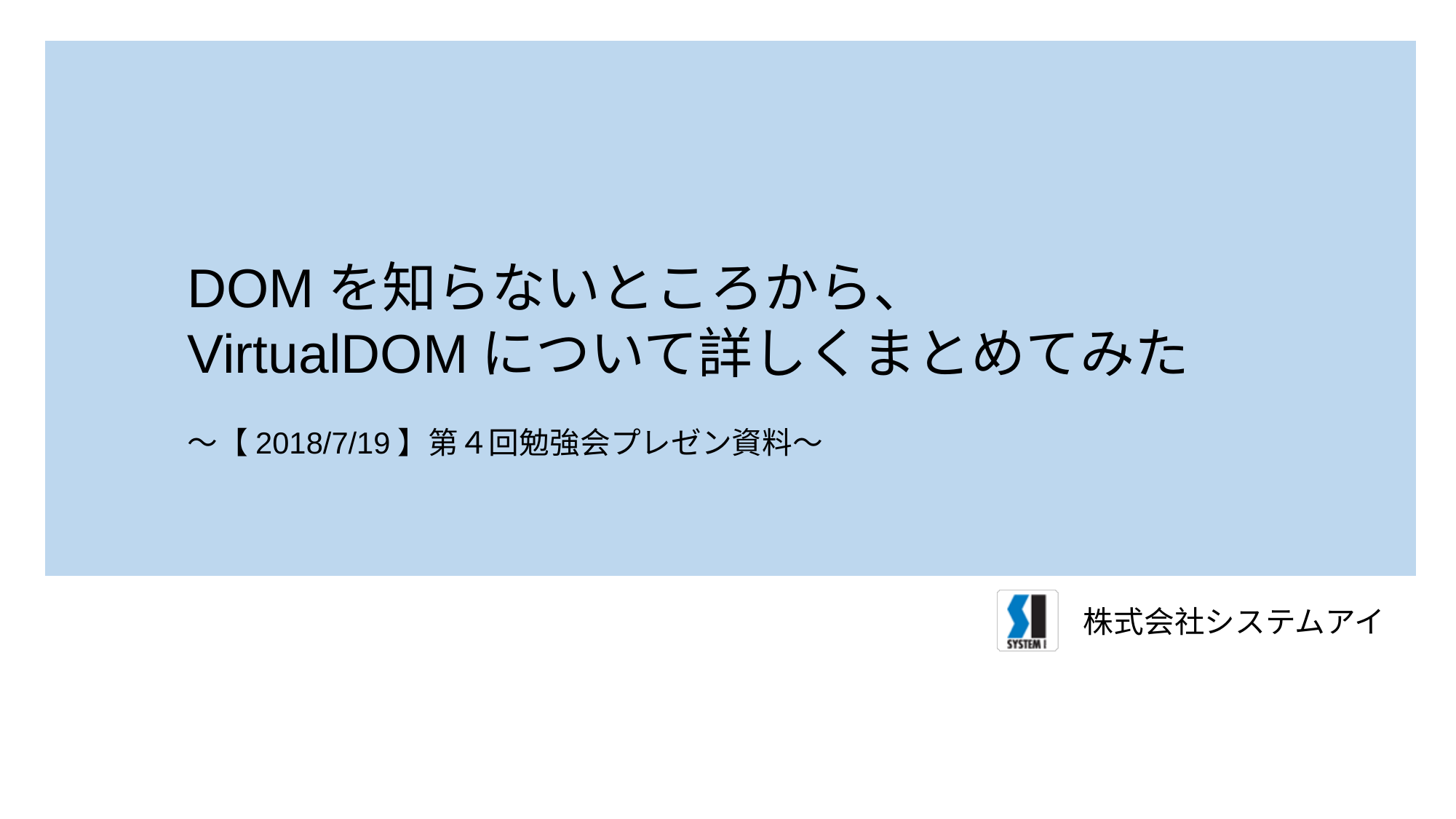

DOMを知らないところから、
VirtualDOMについて詳しくまとめてみた
～【2018/7/19】第４回勉強会プレゼン資料～